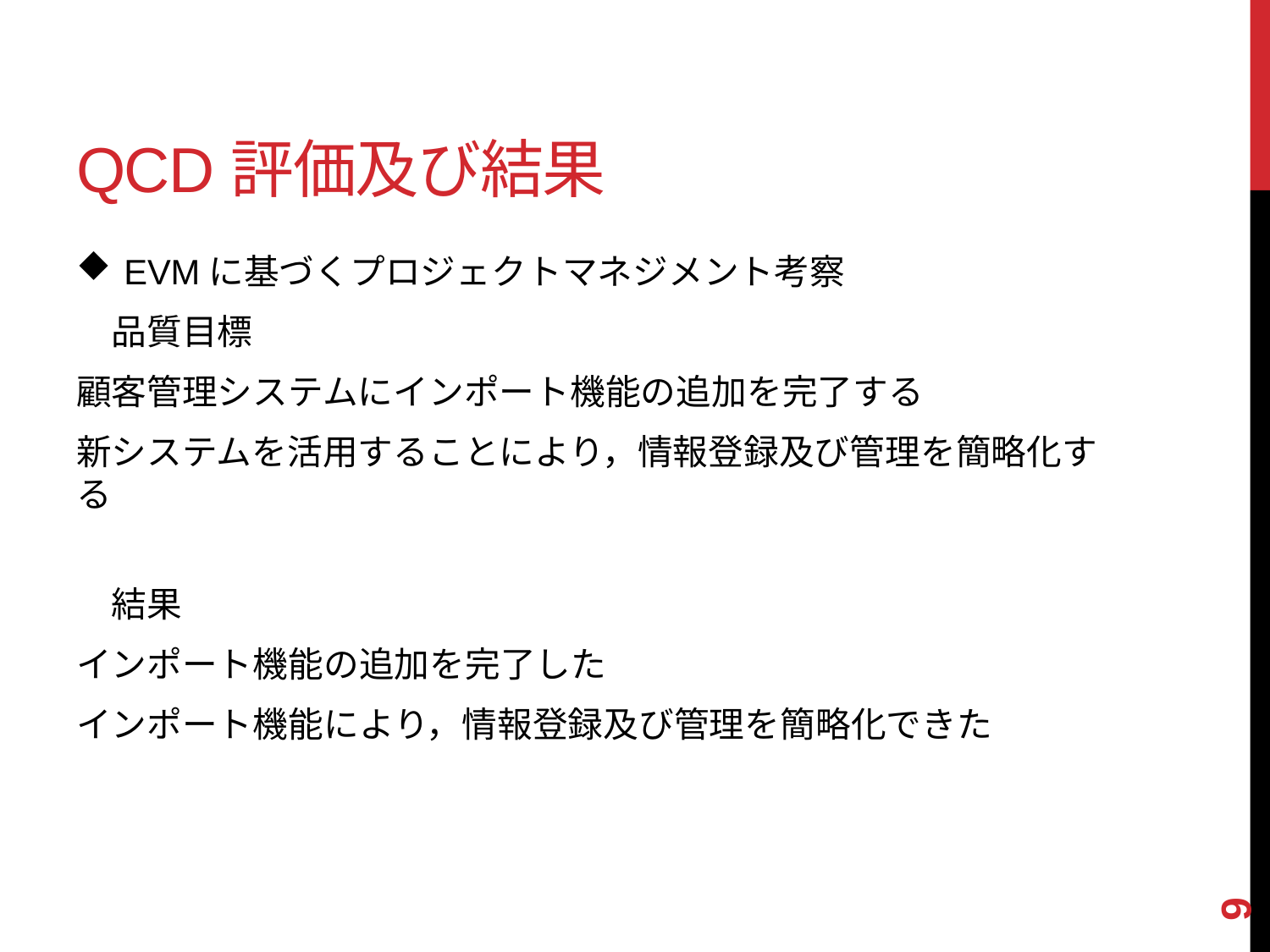

# QCD評価及び結果
EVMに基づくプロジェクトマネジメント考察
　品質目標
顧客管理システムにインポート機能の追加を完了する
新システムを活用することにより，情報登録及び管理を簡略化する

　結果
インポート機能の追加を完了した
インポート機能により，情報登録及び管理を簡略化できた
9